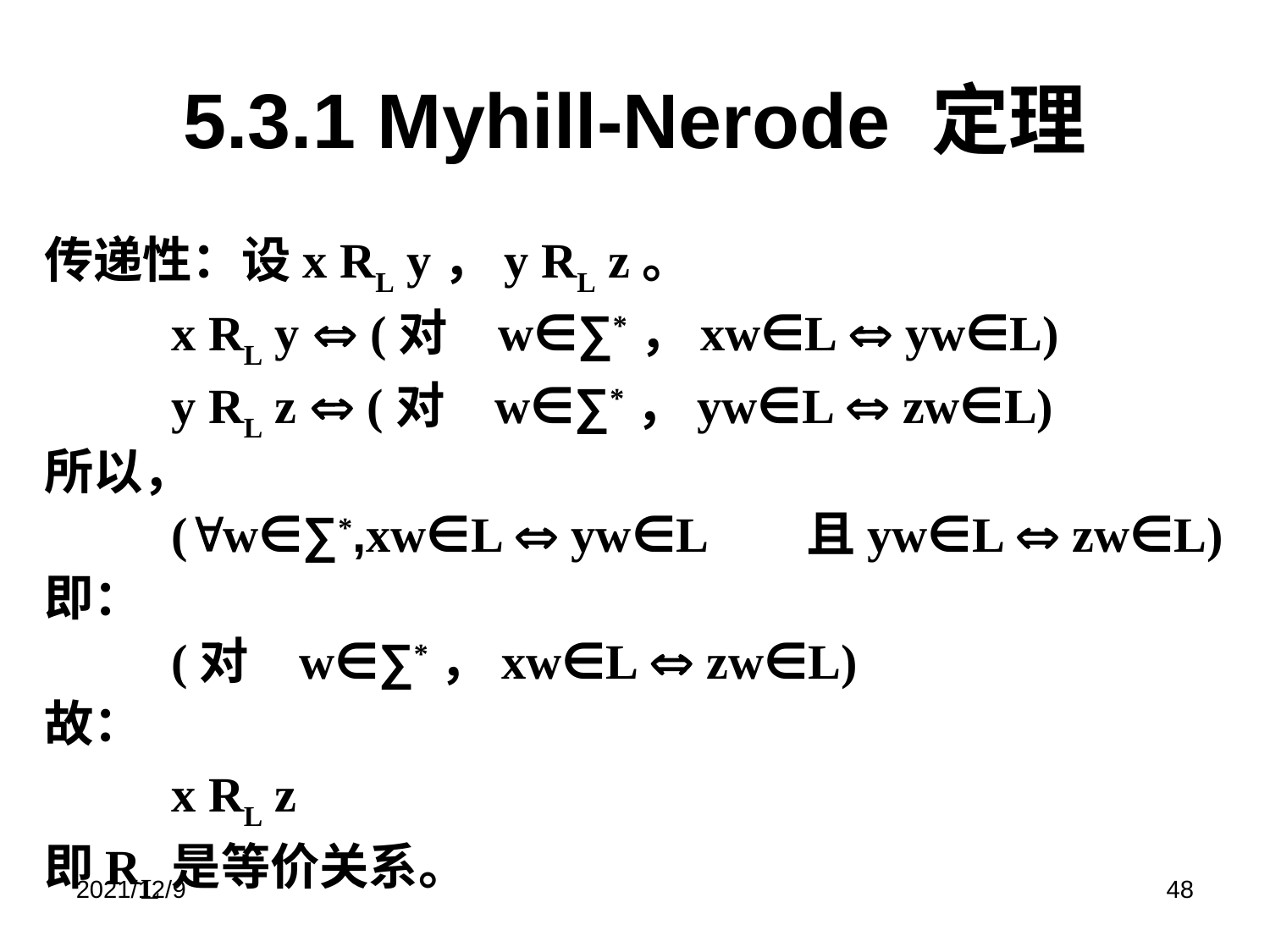

# 5.3.1 Myhill-Nerode 定理
传递性：设x RL y，y RL z。
	x RL y ⇔ (对∀w∈∑*，xw∈L ⇔ yw∈L)
	y RL z ⇔ (对∀w∈∑*，yw∈L ⇔ zw∈L)
所以，
	(∀w∈∑*,xw∈L ⇔ yw∈L 	且yw∈L ⇔ zw∈L)
即：
	(对∀w∈∑*，xw∈L ⇔ zw∈L)
故：
	x RL z
即RL是等价关系。
2021/12/9
48